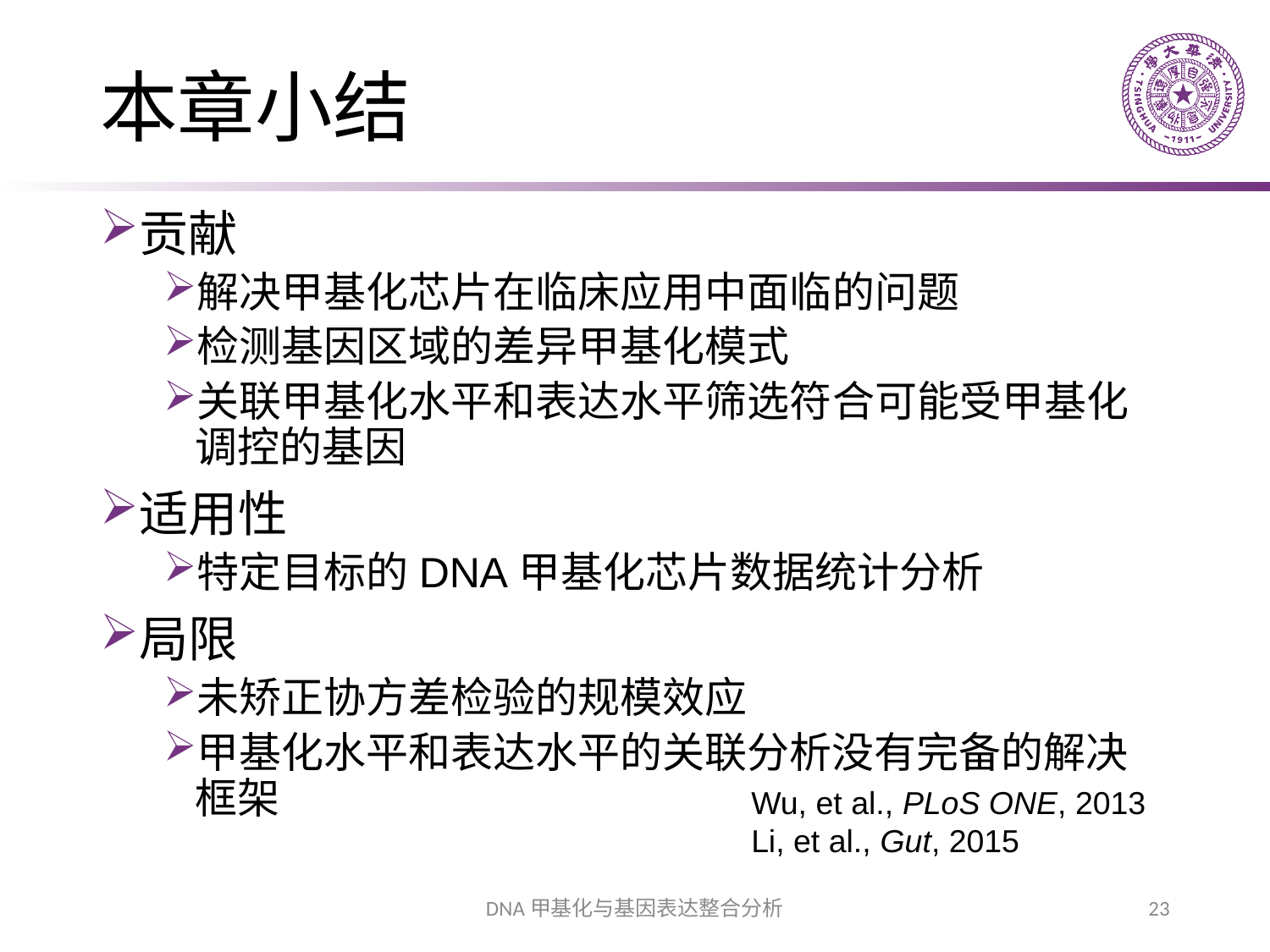

# 本章小结
贡献
解决甲基化芯片在临床应用中面临的问题
检测基因区域的差异甲基化模式
关联甲基化水平和表达水平筛选符合可能受甲基化调控的基因
适用性
特定目标的DNA甲基化芯片数据统计分析
局限
未矫正协方差检验的规模效应
甲基化水平和表达水平的关联分析没有完备的解决框架
Wu, et al., PLoS ONE, 2013
Li, et al., Gut, 2015
DNA甲基化与基因表达整合分析
23